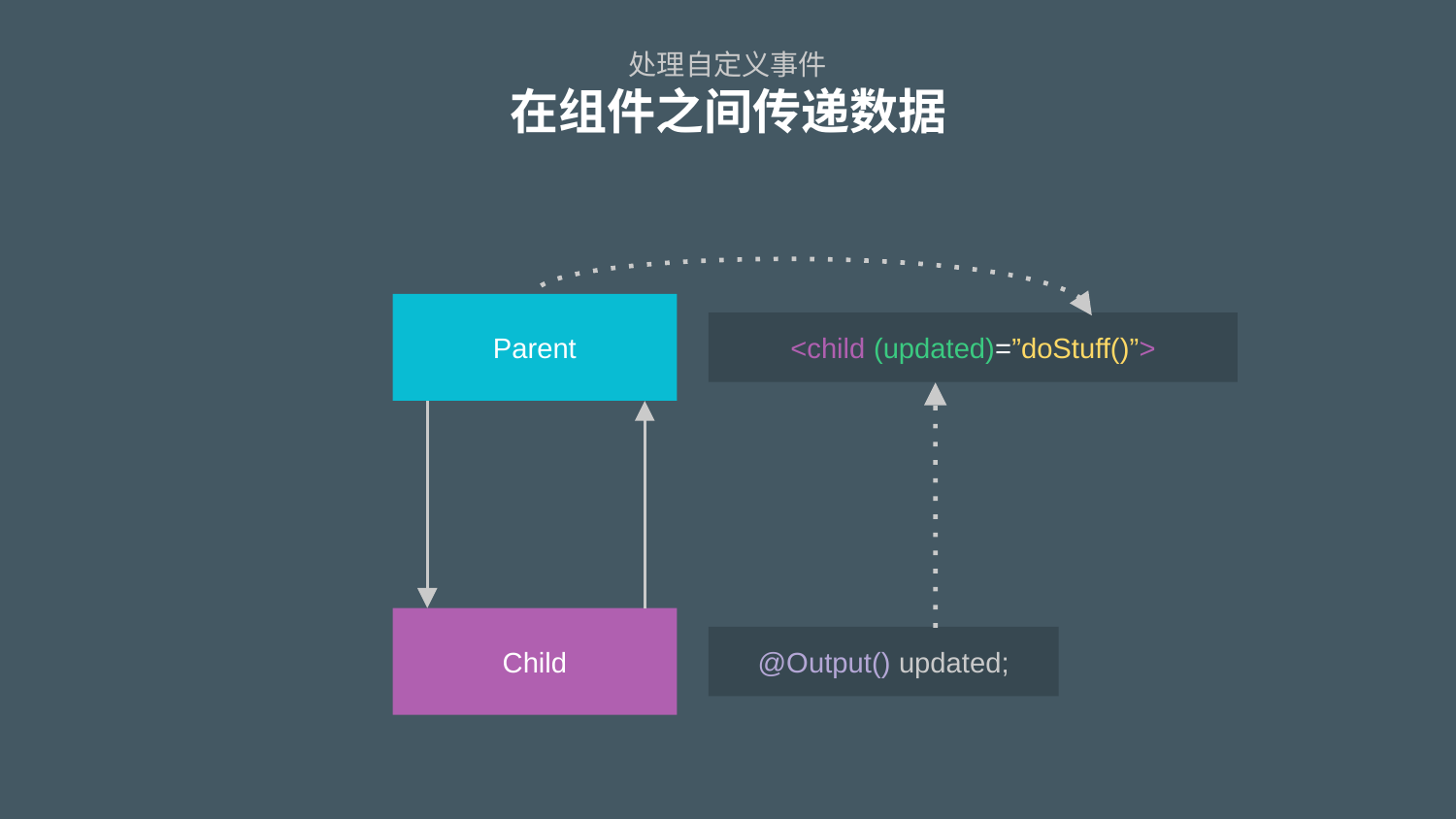

# 处理自定义事件 在组件之间传递数据
Parent
<child (updated)=”doStuff()”>

Child
@Output() updated;